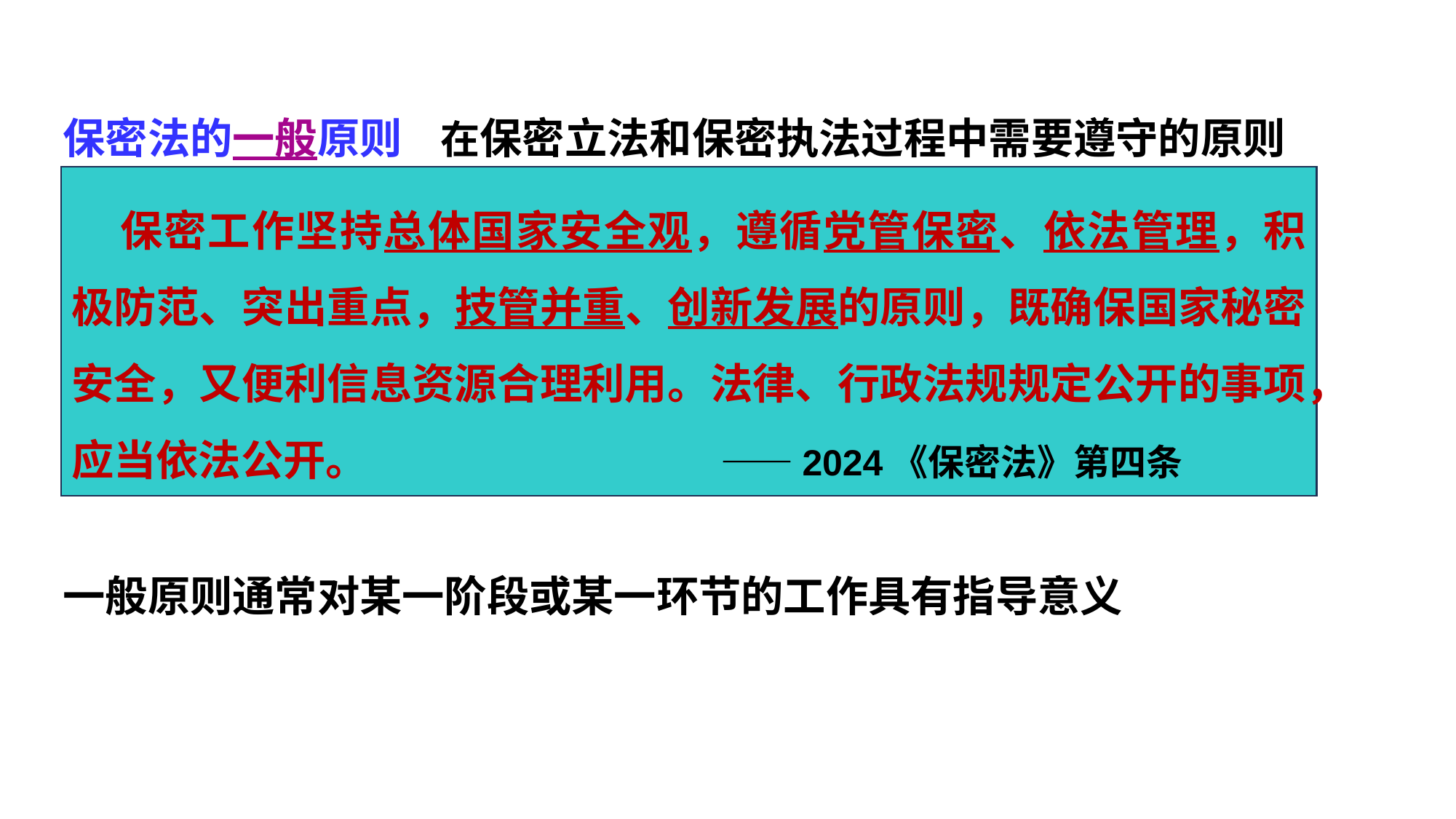

保密法的一般原则    在保密立法和保密执法过程中需要遵守的原则

       “ 保守国家秘密的工作，实行积极防范、突出重点、依法
            管理的方针，既确保国家秘密安全，又便利信息资源合理
            利用。 法律、行政法规规定公开的事项，应当依法公开”
                                                                     ——2010《保密法》第四条

一般原则通常对某一阶段或某一环节的工作具有指导意义
保密工作坚持总体国家安全观，遵循党管保密、依法管理，积极防范、突出重点，技管并重、创新发展的原则，既确保国家秘密安全，又便利信息资源合理利用。法律、行政法规规定公开的事项，应当依法公开。                                                         ——2024《保密法》第四条